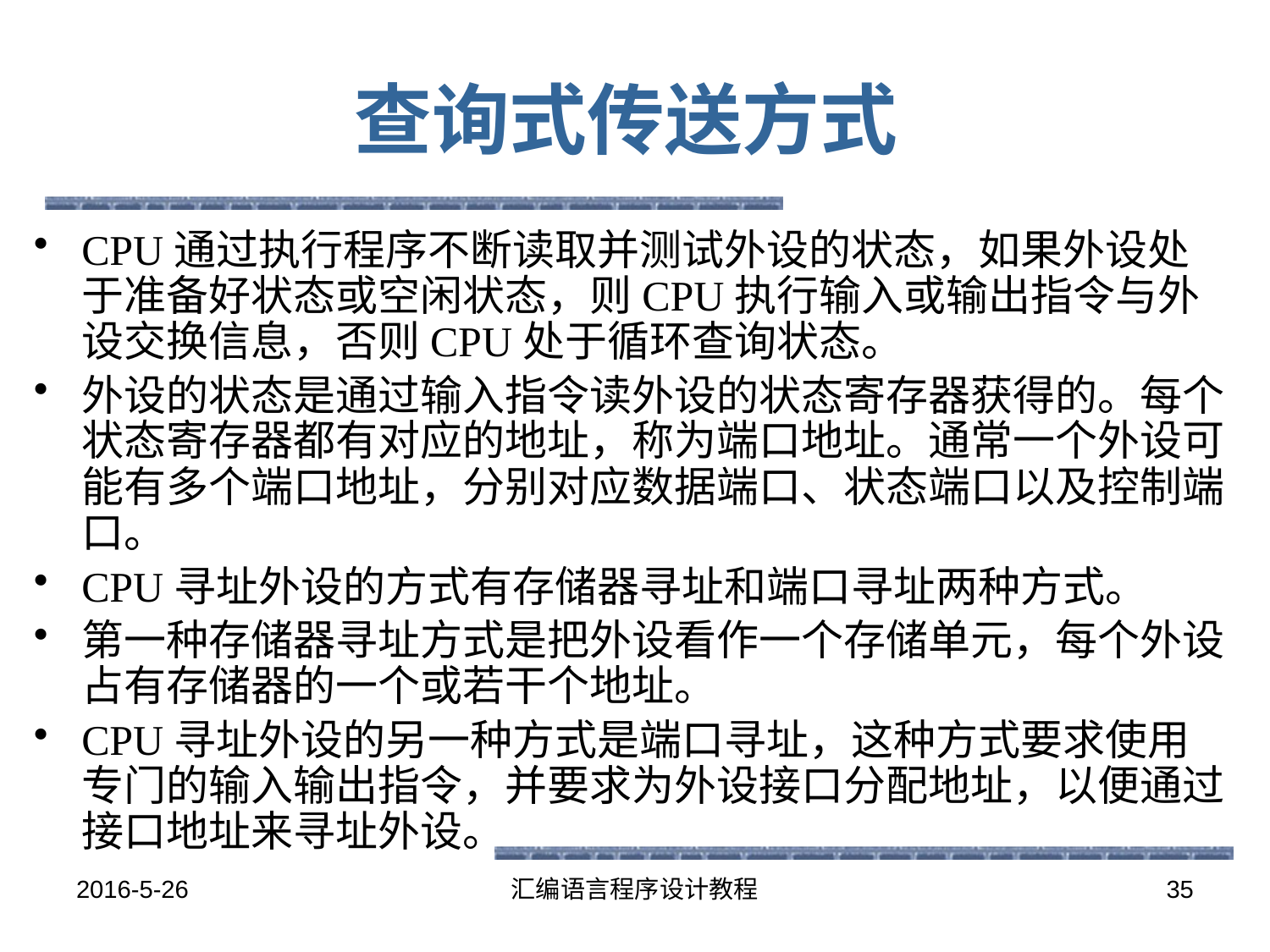

# 查询式传送方式
CPU通过执行程序不断读取并测试外设的状态，如果外设处于准备好状态或空闲状态，则CPU执行输入或输出指令与外设交换信息，否则CPU处于循环查询状态。
外设的状态是通过输入指令读外设的状态寄存器获得的。每个状态寄存器都有对应的地址，称为端口地址。通常一个外设可能有多个端口地址，分别对应数据端口、状态端口以及控制端口。
CPU寻址外设的方式有存储器寻址和端口寻址两种方式。
第一种存储器寻址方式是把外设看作一个存储单元，每个外设占有存储器的一个或若干个地址。
CPU寻址外设的另一种方式是端口寻址，这种方式要求使用专门的输入输出指令，并要求为外设接口分配地址，以便通过接口地址来寻址外设。
2016-5-26
汇编语言程序设计教程
35